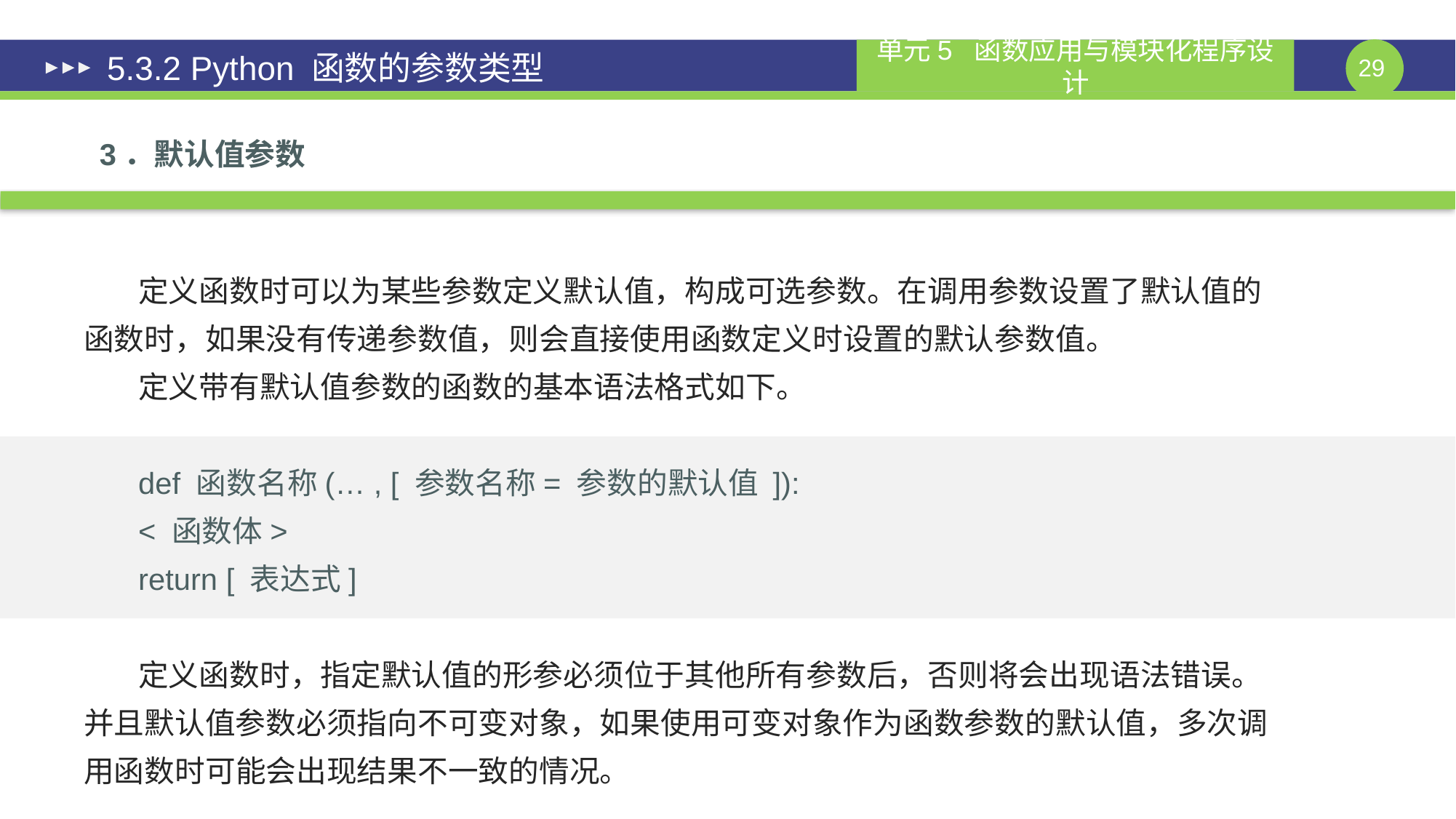

# 5.3.2 Python 函数的参数类型
3．默认值参数

定义函数时可以为某些参数定义默认值，构成可选参数。在调用参数设置了默认值的函数时，如果没有传递参数值，则会直接使用函数定义时设置的默认参数值。
定义带有默认值参数的函数的基本语法格式如下。

def 函数名称(… , [ 参数名称= 参数的默认值 ]):
< 函数体>
return [ 表达式]

定义函数时，指定默认值的形参必须位于其他所有参数后，否则将会出现语法错误。并且默认值参数必须指向不可变对象，如果使用可变对象作为函数参数的默认值，多次调用函数时可能会出现结果不一致的情况。